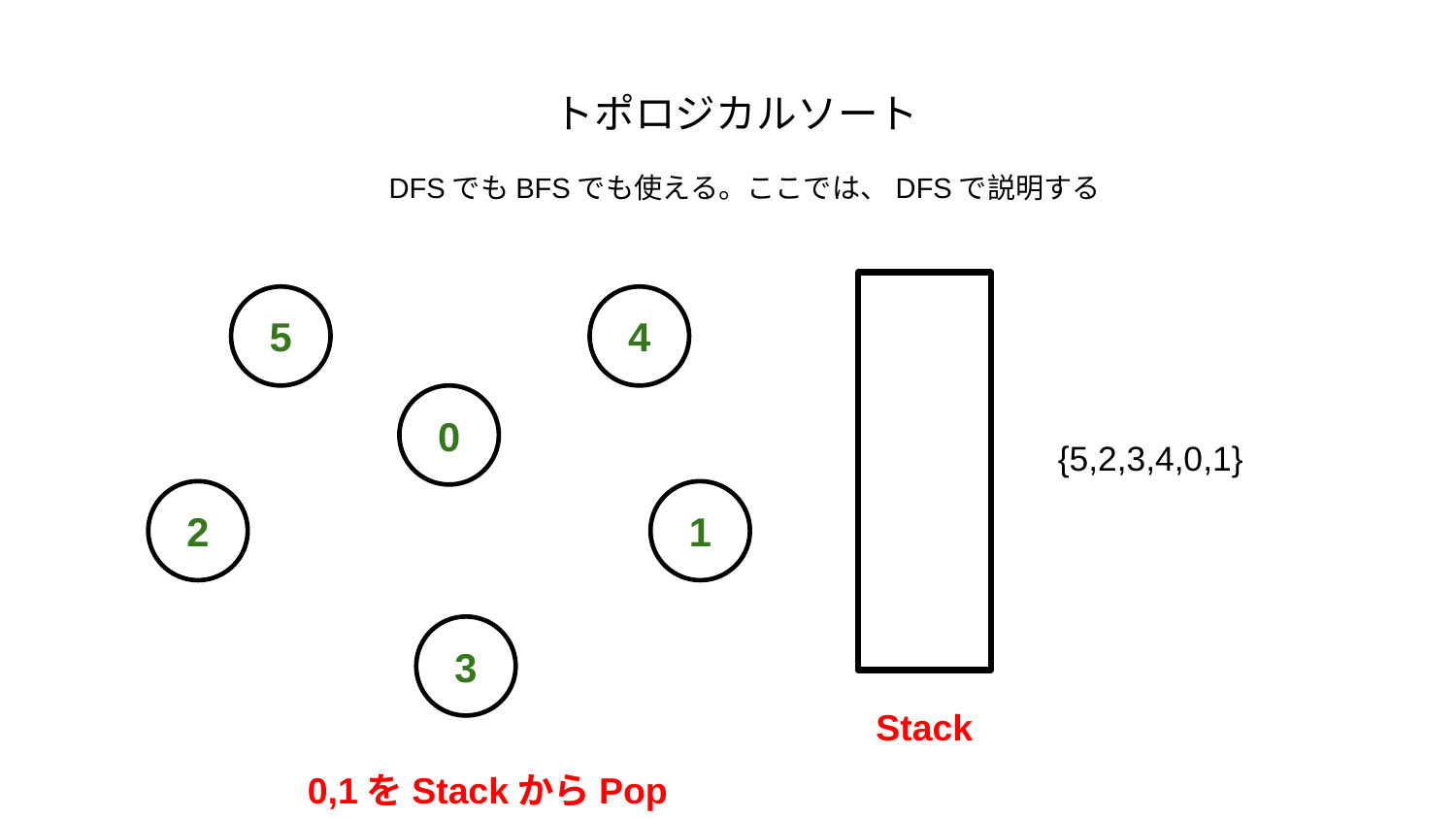

トポロジカルソート
DFSでもBFSでも使える。ここでは、DFSで説明する

5
4
0
{5,2,3,4,0,1}
2
1
3
Stack
0,1をStackからPop